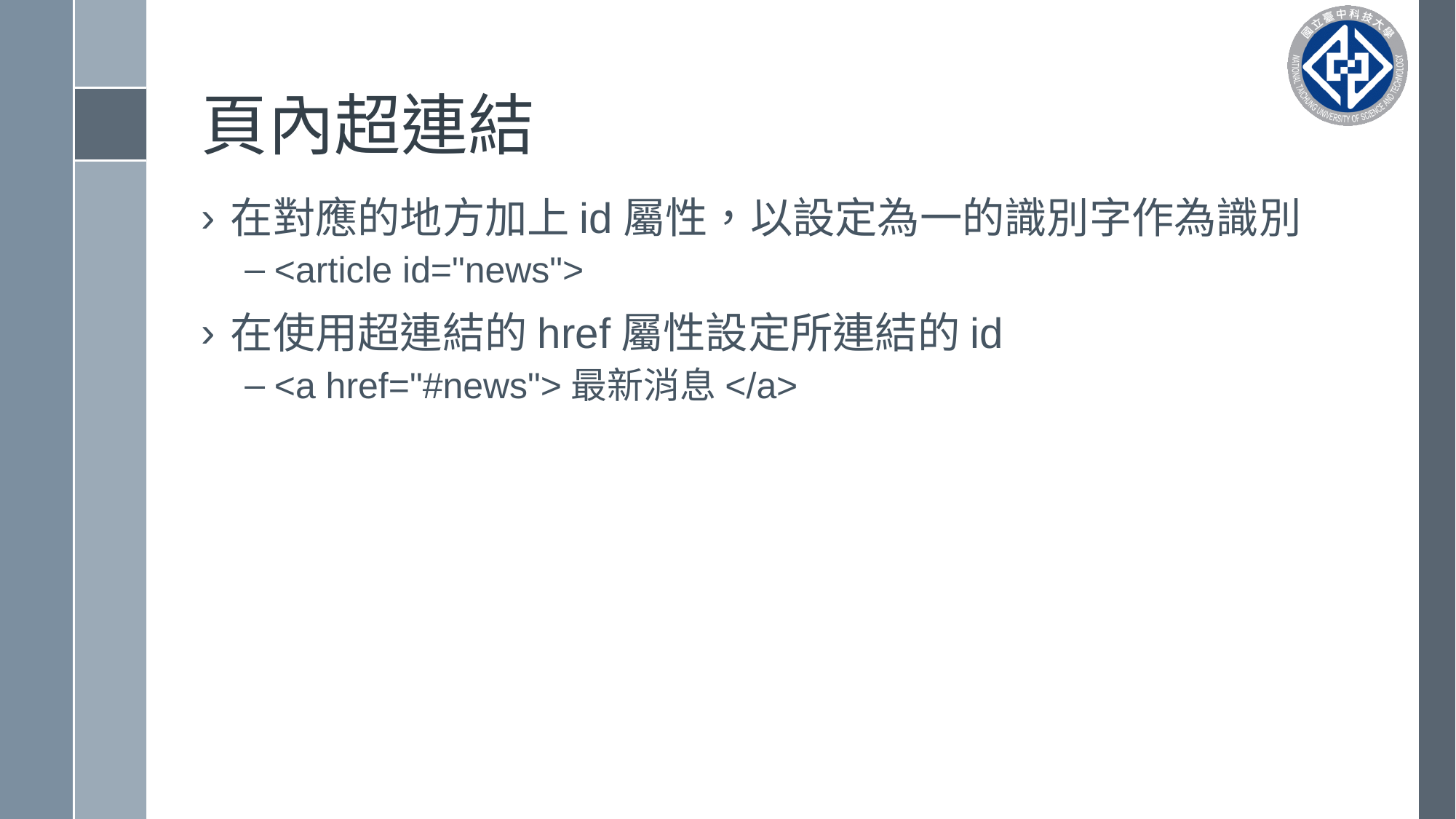

# 頁內超連結
在對應的地方加上id屬性，以設定為一的識別字作為識別
<article id="news">
在使用超連結的href屬性設定所連結的id
<a href="#news">最新消息</a>